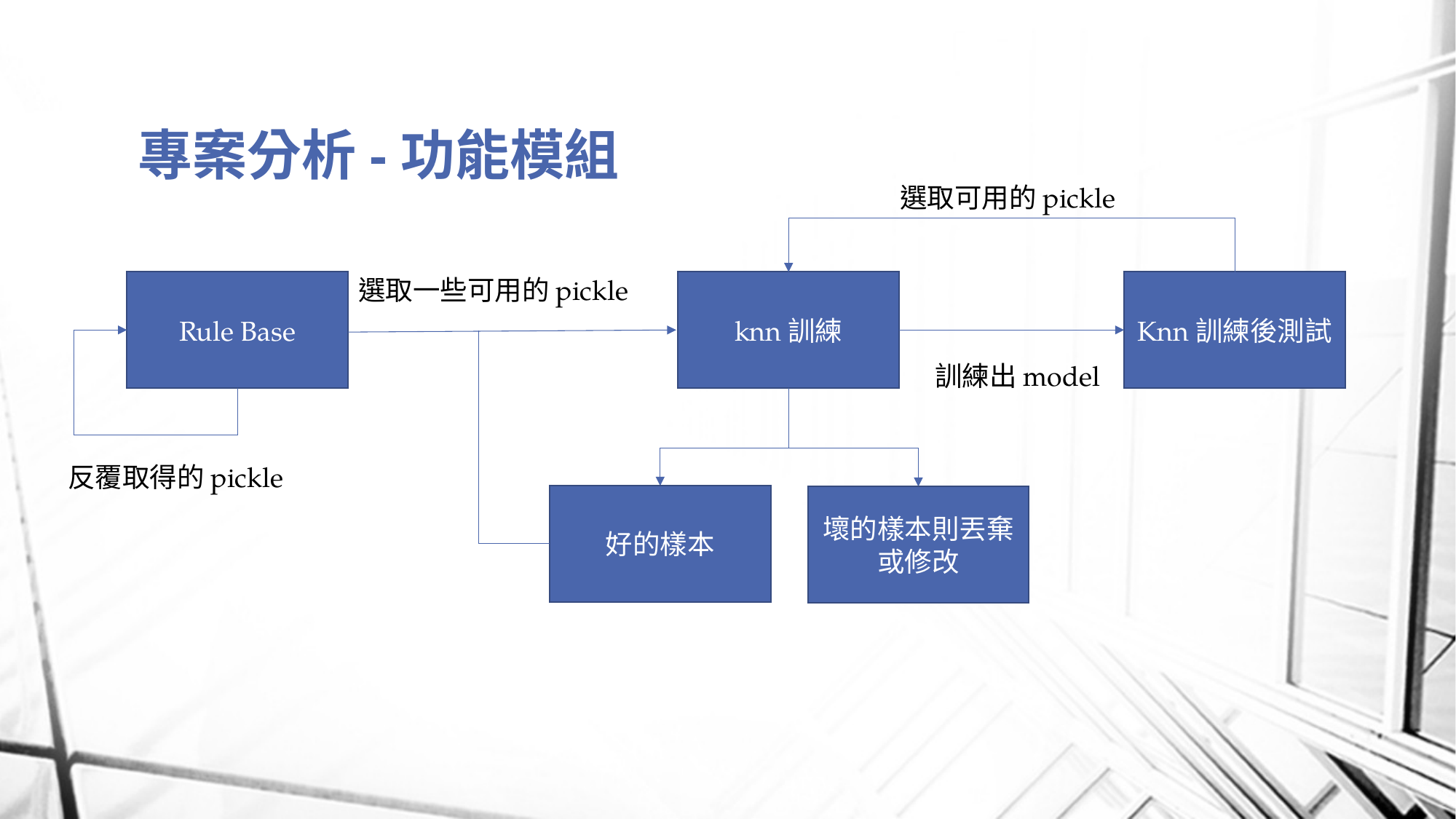

# 專案分析-功能模組
選取可用的pickle

選取一些可用的pickle
Rule Base
knn訓練
Knn訓練後測試
訓練出model
反覆取得的pickle
好的樣本
壞的樣本則丟棄或修改